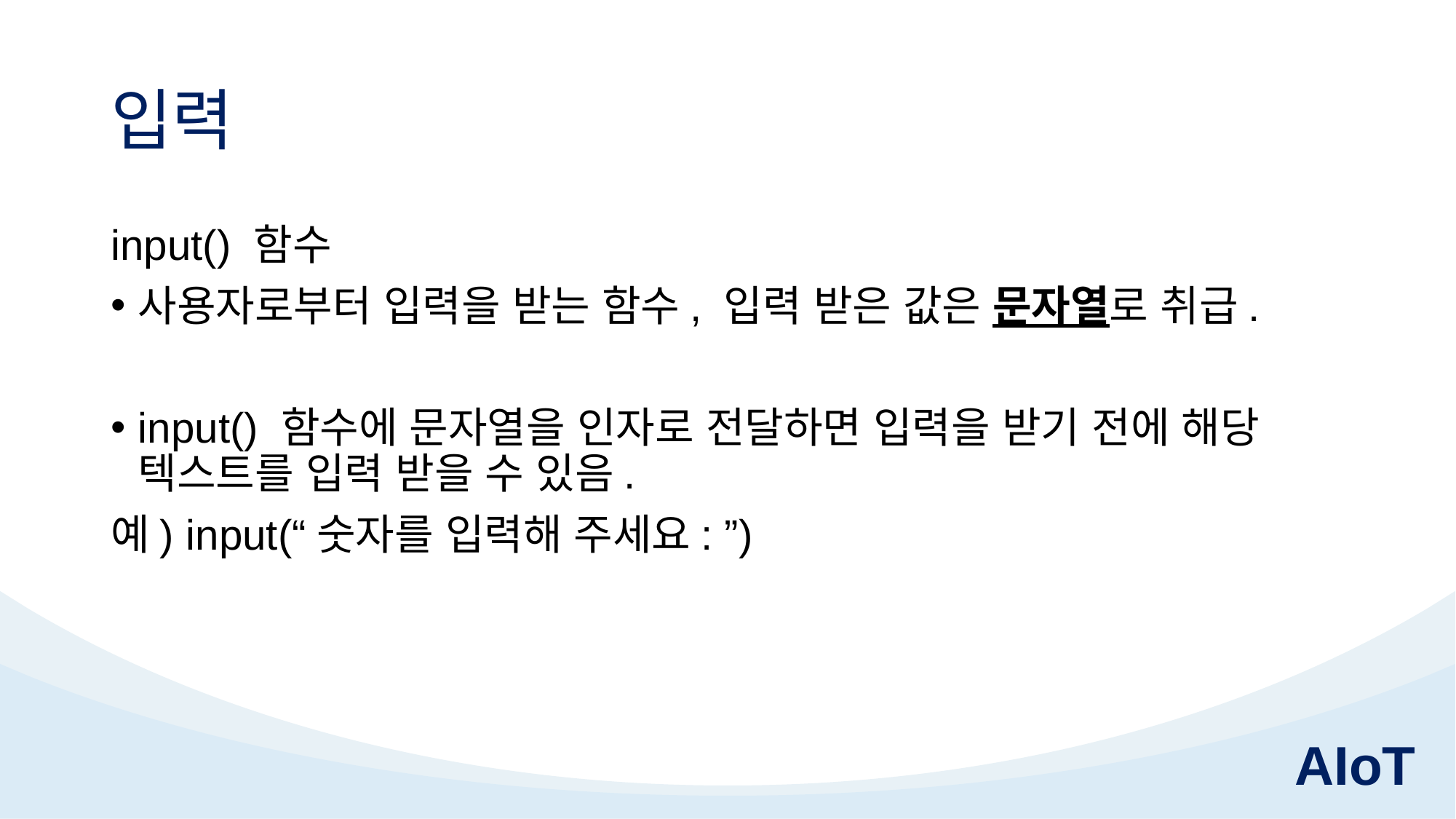

# 입력
input() 함수
사용자로부터 입력을 받는 함수, 입력 받은 값은 문자열로 취급.

input() 함수에 문자열을 인자로 전달하면 입력을 받기 전에 해당 텍스트를 입력 받을 수 있음.
예) input(“숫자를 입력해 주세요: ”)